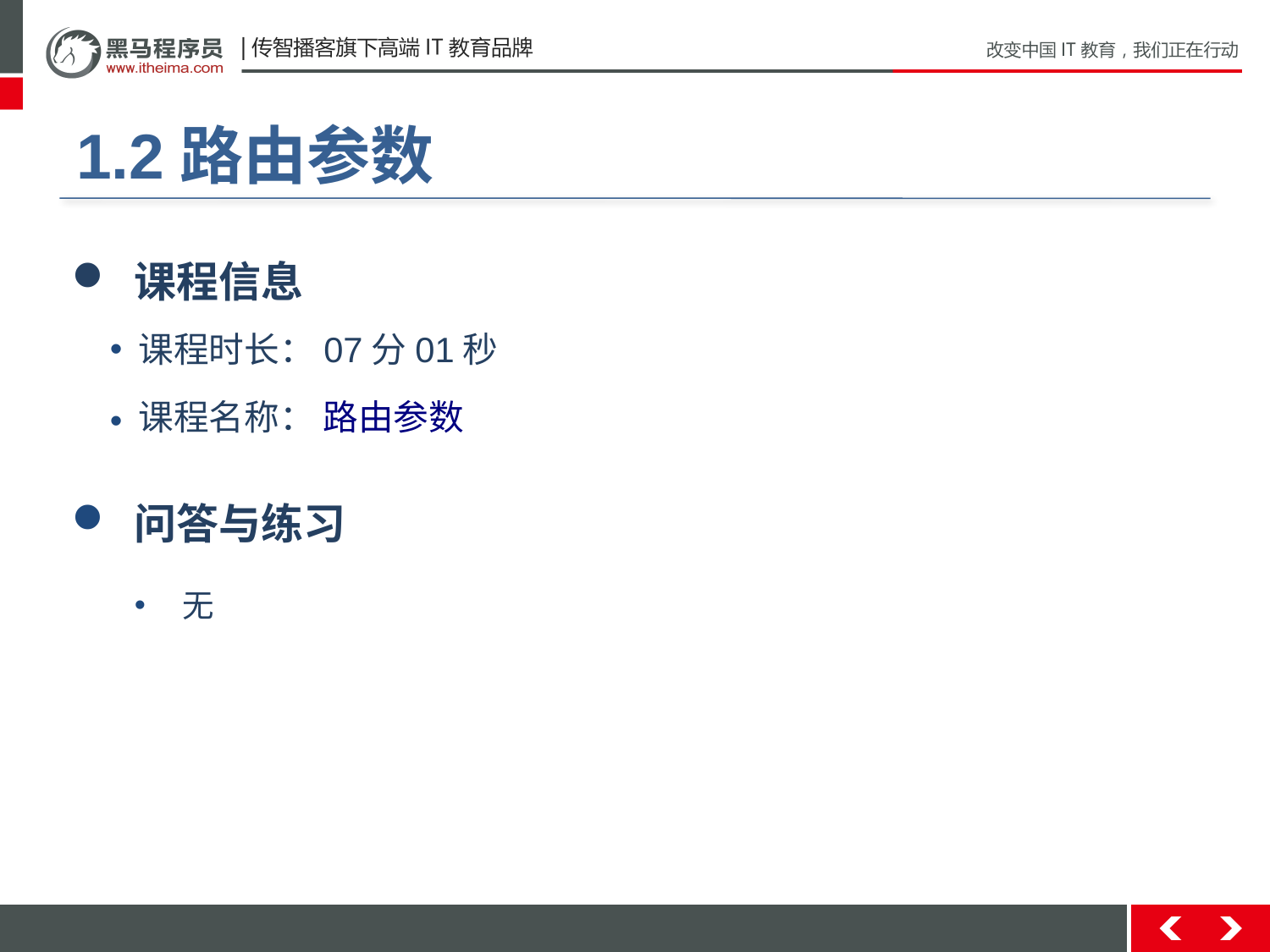

#
1.2路由参数
 课程信息
 课程时长：07分01秒
 课程名称： 路由参数
 问答与练习
无